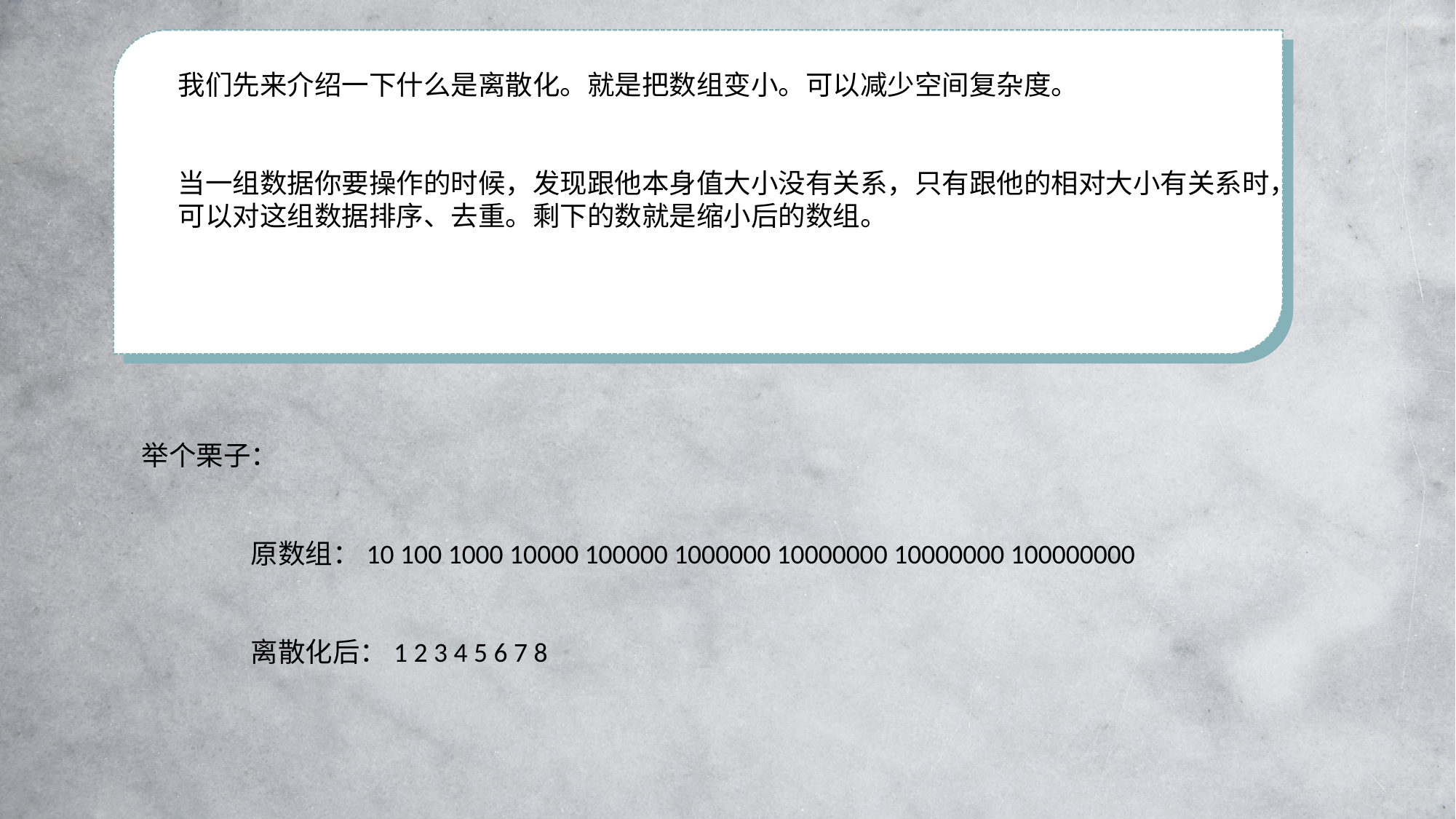

我们先来介绍一下什么是离散化。就是把数组变小。可以减少空间复杂度。

当一组数据你要操作的时候，发现跟他本身值大小没有关系，只有跟他的相对大小有关系时，
可以对这组数据排序、去重。剩下的数就是缩小后的数组。
举个栗子：

	原数组：10 100 1000 10000 100000 1000000 10000000 10000000 100000000

	离散化后：1 2 3 4 5 6 7 8